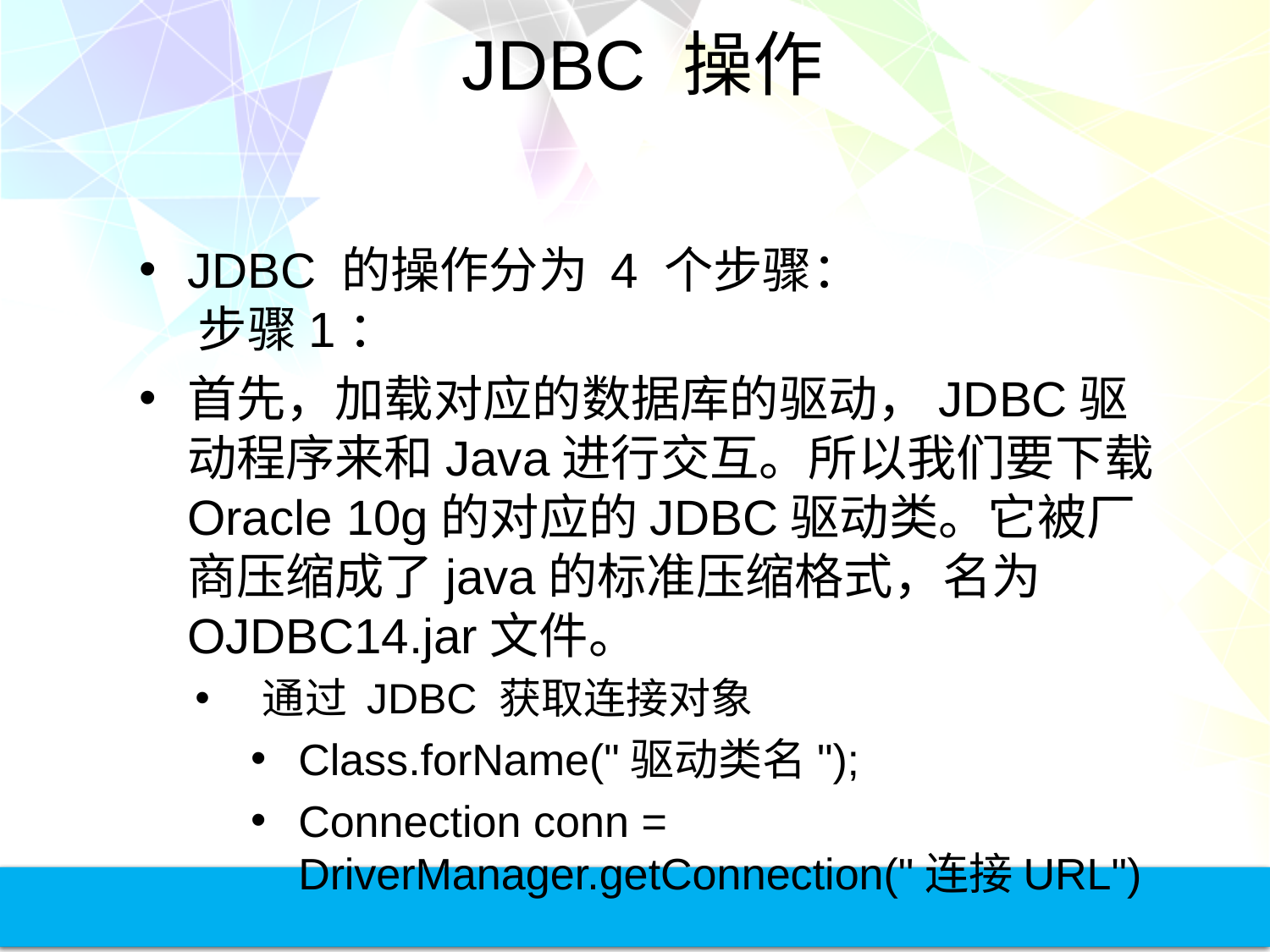

# JDBC 操作
JDBC 的操作分为 4 个步骤：
 步骤1：
首先，加载对应的数据库的驱动，JDBC驱动程序来和Java进行交互。所以我们要下载Oracle 10g的对应的JDBC驱动类。它被厂商压缩成了java的标准压缩格式，名为OJDBC14.jar文件。
 通过 JDBC 获取连接对象
Class.forName("驱动类名");
Connection conn = DriverManager.getConnection("连接URL")